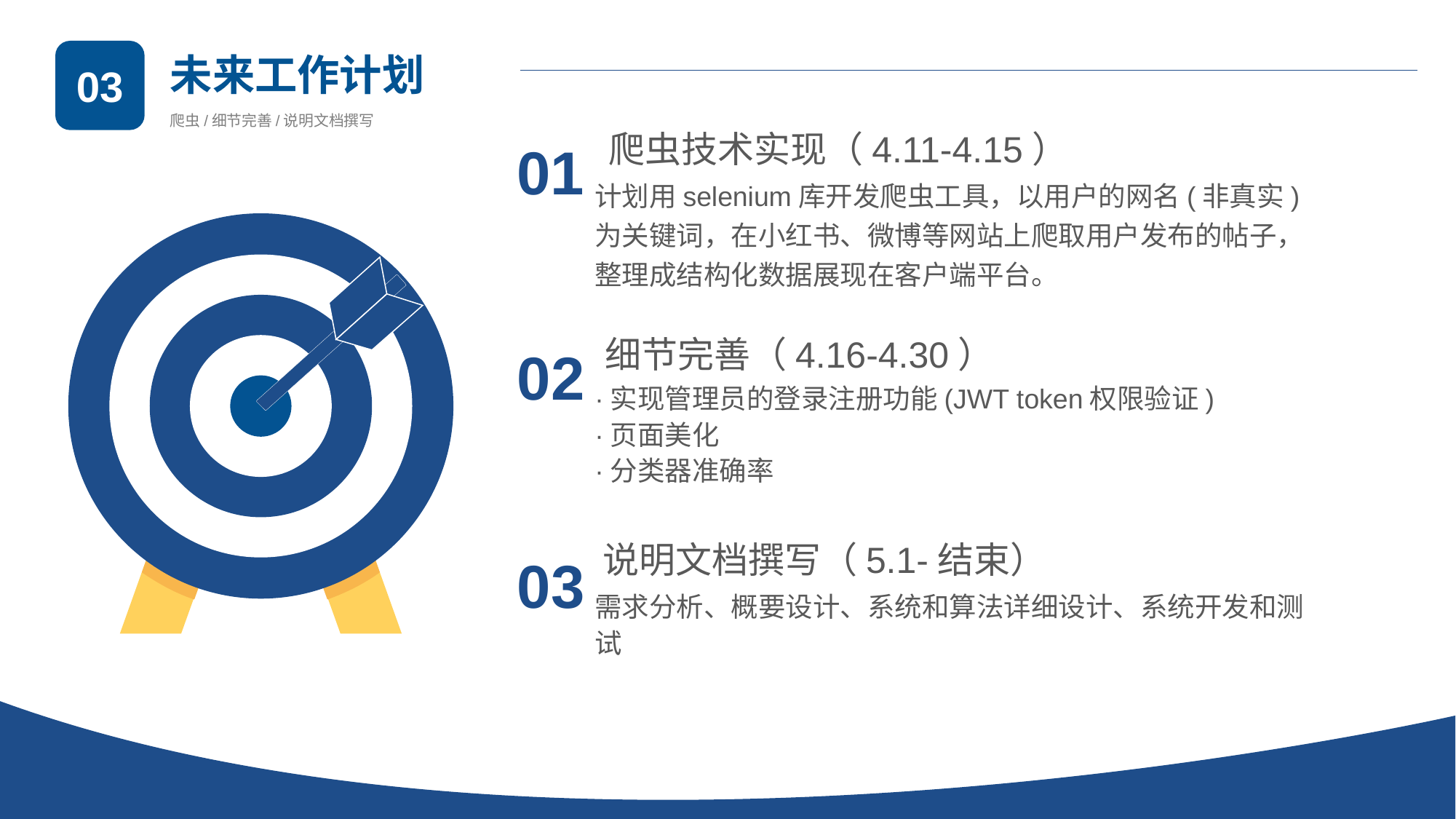

03
未来工作计划
爬虫/细节完善/说明文档撰写
爬虫技术实现（4.11-4.15）
01
计划用selenium库开发爬虫工具，以用户的网名(非真实)为关键词，在小红书、微博等网站上爬取用户发布的帖子，整理成结构化数据展现在客户端平台。

细节完善（4.16-4.30）
02
·实现管理员的登录注册功能(JWT token权限验证)
·页面美化
·分类器准确率
说明文档撰写（5.1-结束）
03
需求分析、概要设计、系统和算法详细设计、系统开发和测试